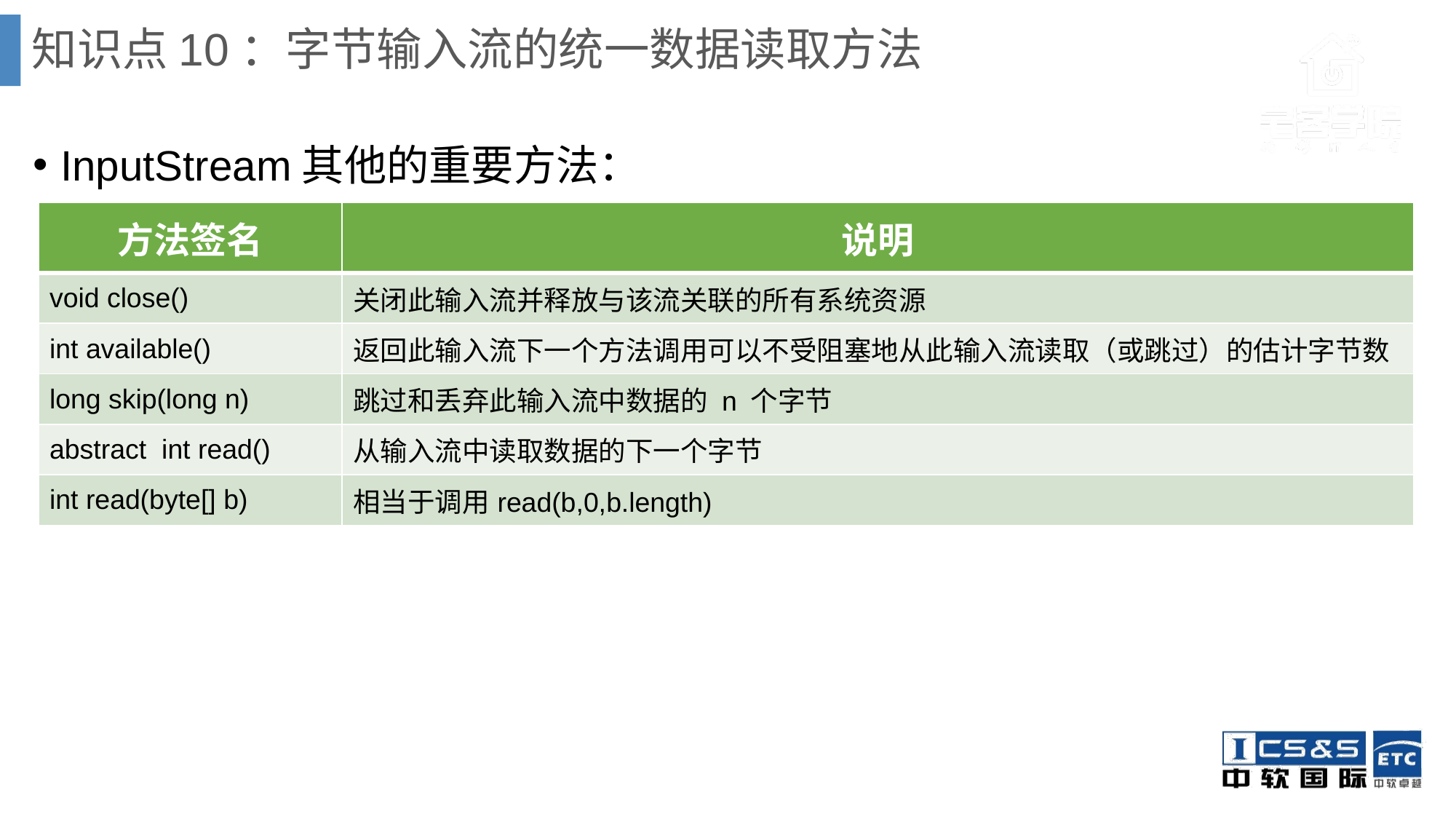

# 知识点10：字节输入流的统一数据读取方法
InputStream其他的重要方法：

| 方法签名 | 说明 |
| --- | --- |
| void close() | 关闭此输入流并释放与该流关联的所有系统资源 |
| int available() | 返回此输入流下一个方法调用可以不受阻塞地从此输入流读取（或跳过）的估计字节数 |
| long skip(long n) | 跳过和丢弃此输入流中数据的 n 个字节 |
| abstract int read() | 从输入流中读取数据的下一个字节 |
| int read(byte[] b) | 相当于调用read(b,0,b.length) |